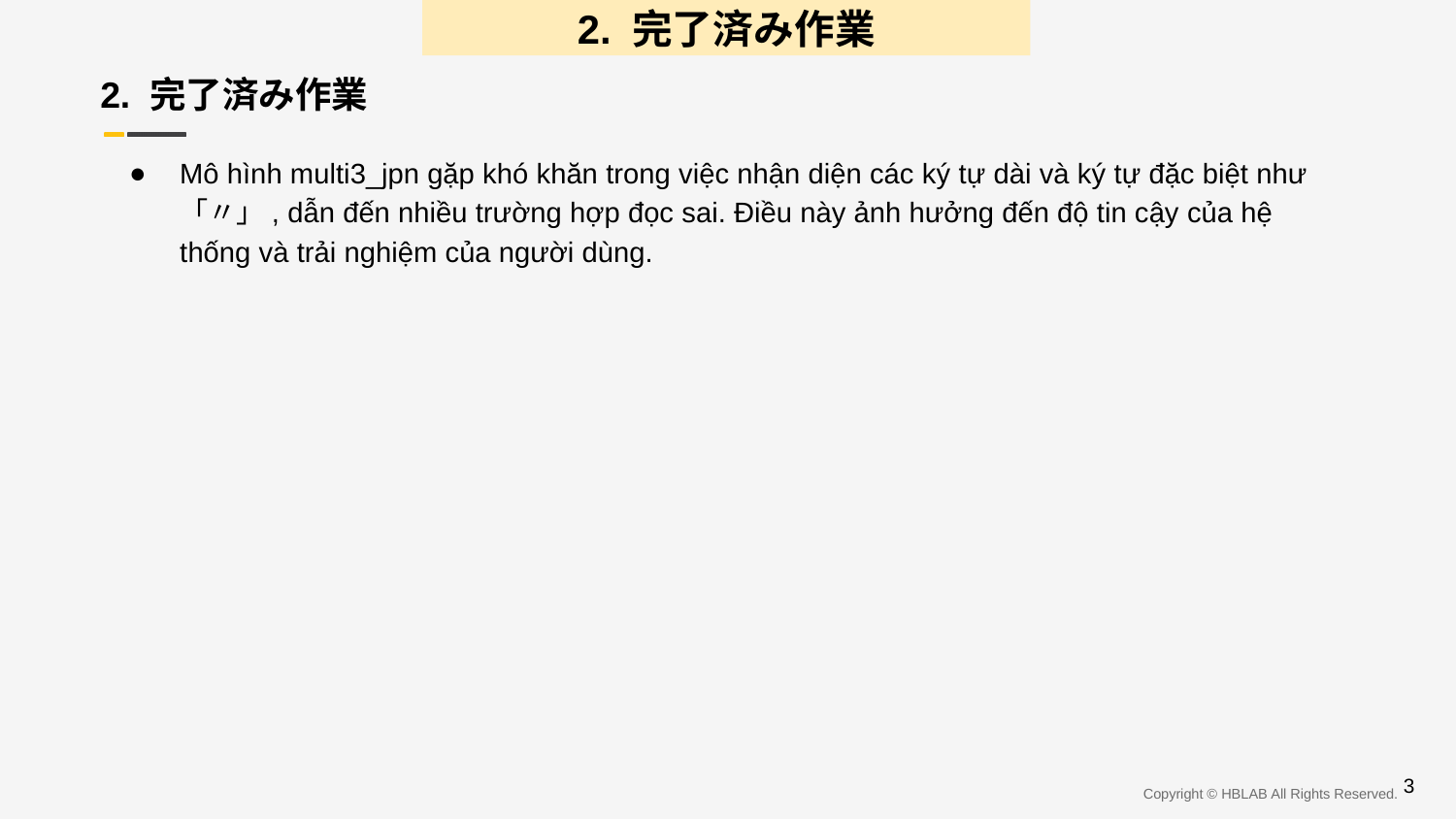

2. 完了済み作業
2. 完了済み作業
Mô hình multi3_jpn gặp khó khăn trong việc nhận diện các ký tự dài và ký tự đặc biệt như 「〃」, dẫn đến nhiều trường hợp đọc sai. Điều này ảnh hưởng đến độ tin cậy của hệ thống và trải nghiệm của người dùng.
3